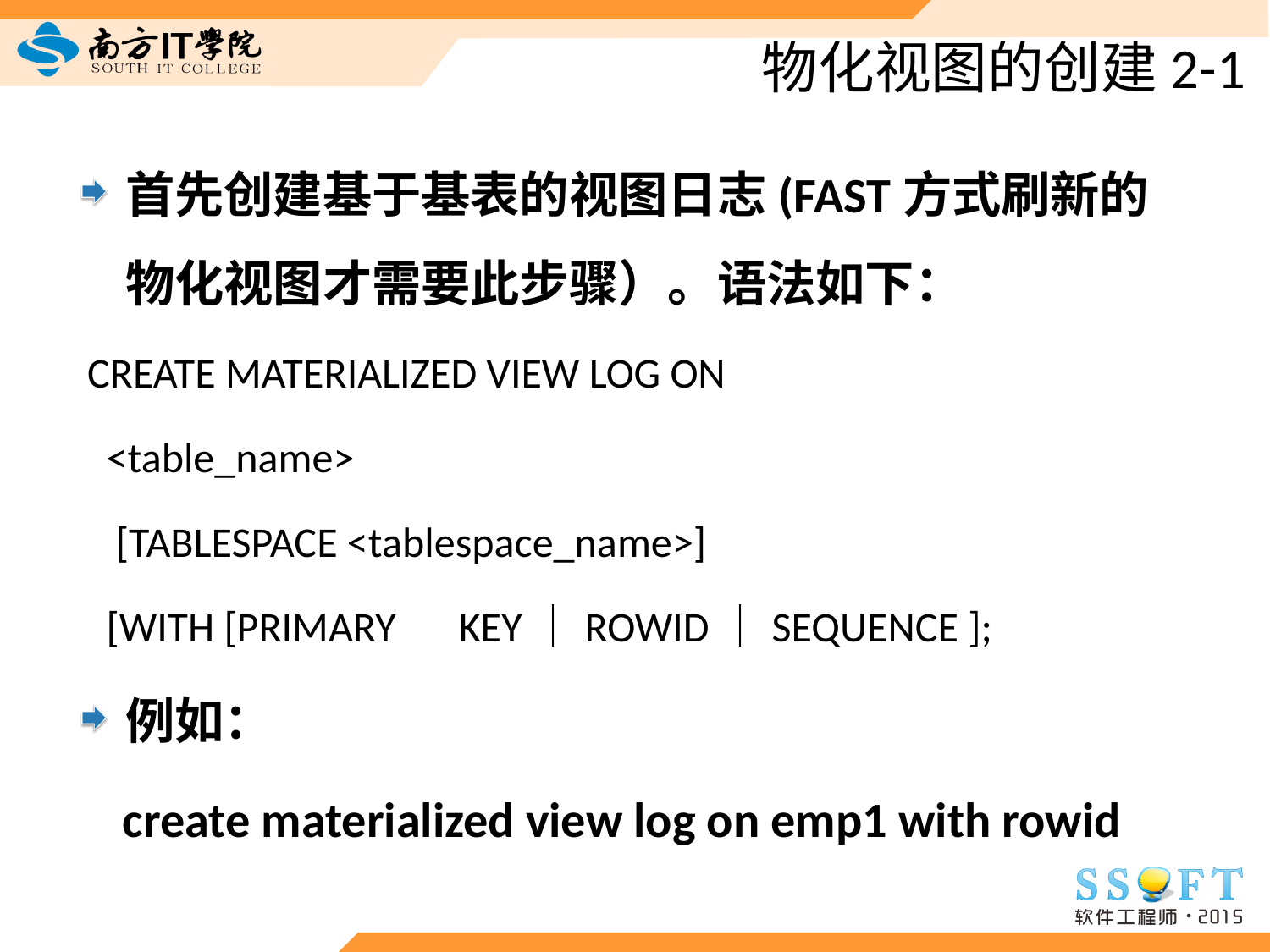

# 物化视图的创建2-1
首先创建基于基表的视图日志(FAST方式刷新的物化视图才需要此步骤）。语法如下：
 CREATE MATERIALIZED VIEW LOG ON
   <table_name>
    [TABLESPACE <tablespace_name>]
   [WITH [PRIMARY　KEY｜ROWID｜SEQUENCE ];
例如：
    create materialized view log on emp1 with rowid